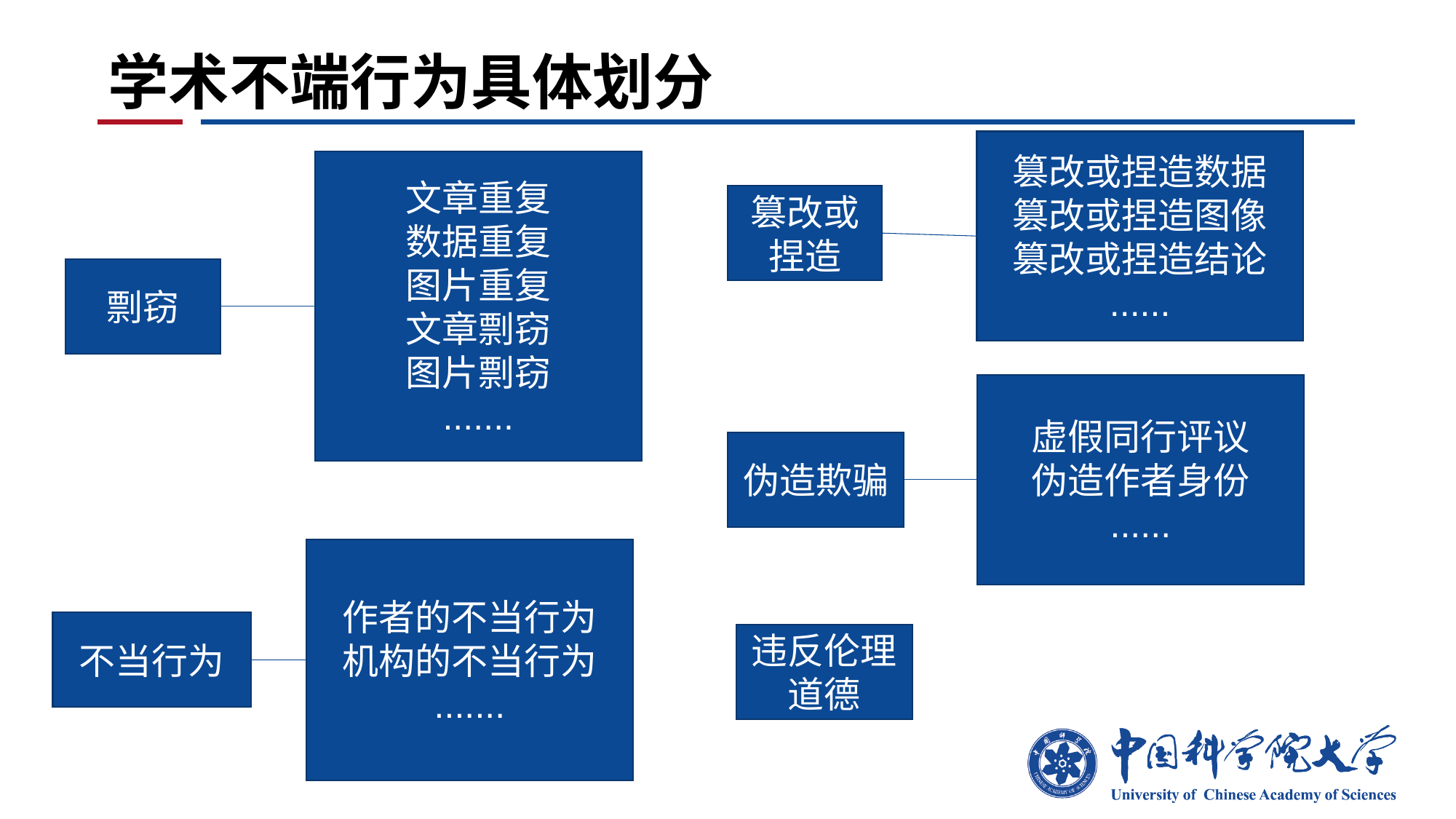

# 学术不端行为具体划分
篡改或捏造数据
篡改或捏造图像
篡改或捏造结论
......
文章重复
数据重复
图片重复
文章剽窃
图片剽窃
.......
篡改或捏造
剽窃
虚假同行评议
伪造作者身份
......
伪造欺骗
作者的不当行为
机构的不当行为
.......
不当行为
违反伦理道德